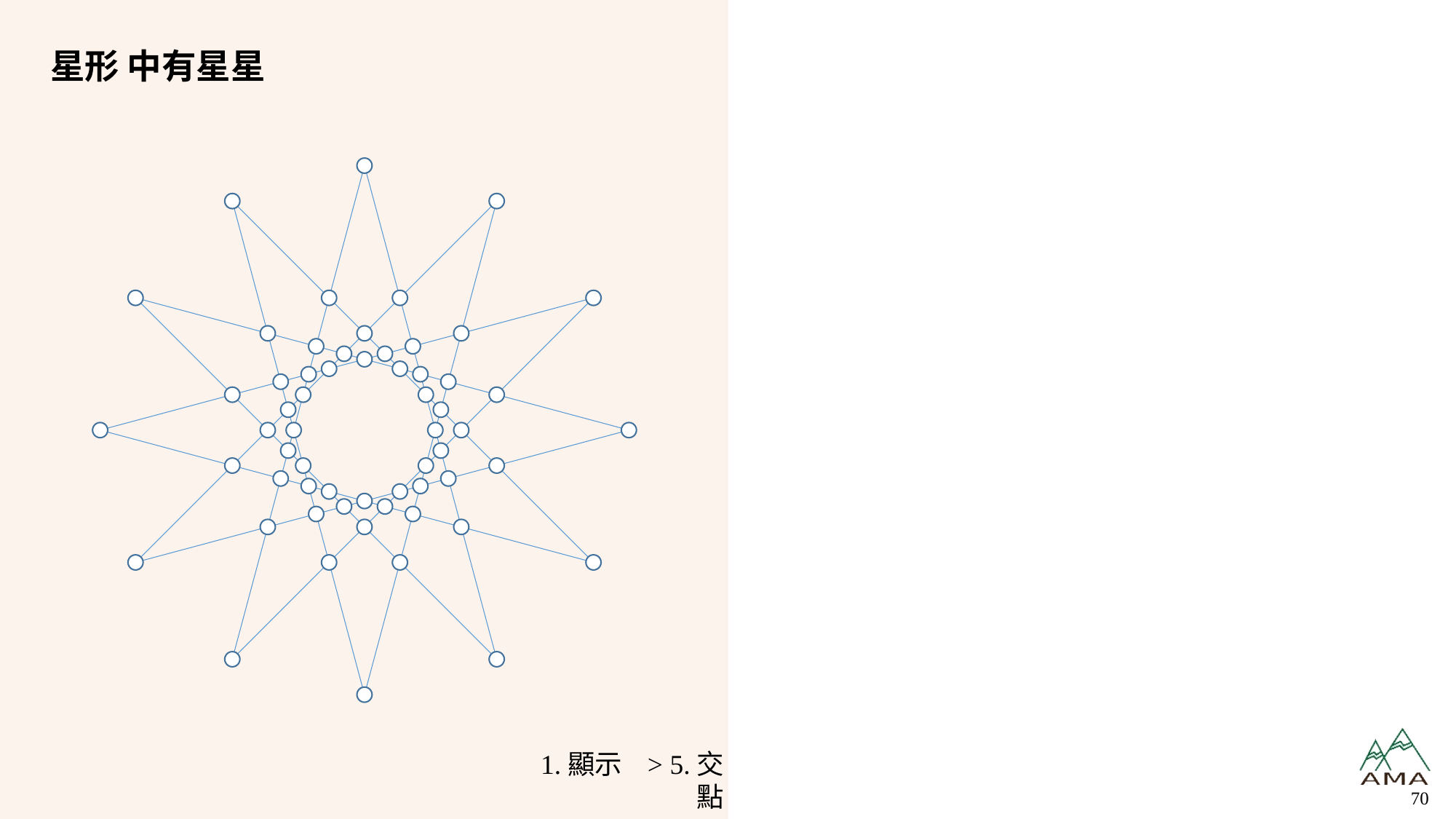

# 星形 中有星星

1.顯示   > 5.交點
70